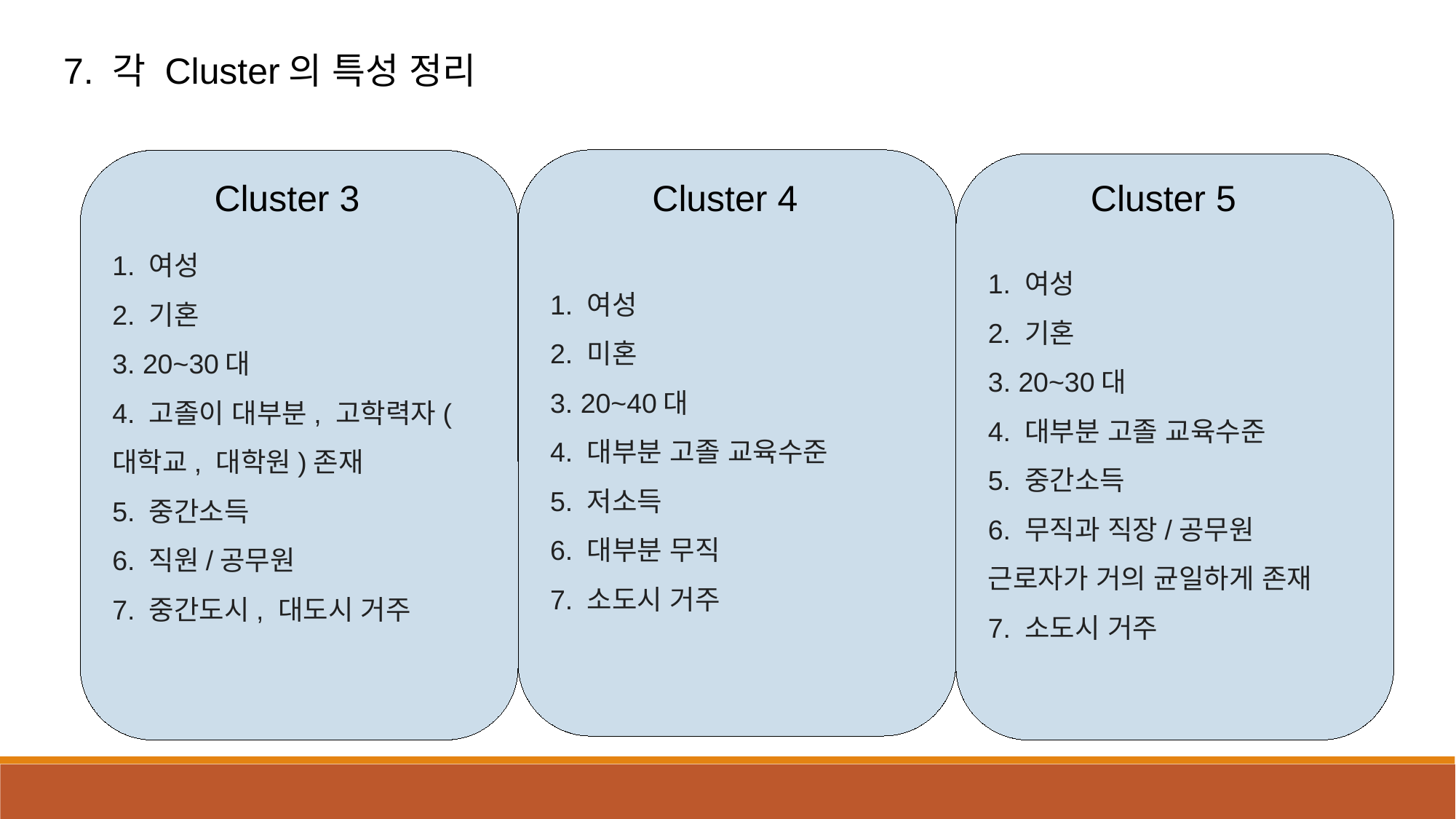

7. 각 Cluster의 특성 정리

 여성
 미혼
 20~40대
 대부분 고졸 교육수준
 저소득
 대부분 무직
 소도시 거주

 여성
 기혼
 20~30대
 고졸이 대부분, 고학력자(대학교, 대학원)존재
 중간소득
 직원/공무원
 중간도시, 대도시 거주

 여성
 기혼
 20~30대
 대부분 고졸 교육수준
 중간소득
 무직과 직장/공무원 근로자가 거의 균일하게 존재
 소도시 거주
Cluster 3
Cluster 4
Cluster 5